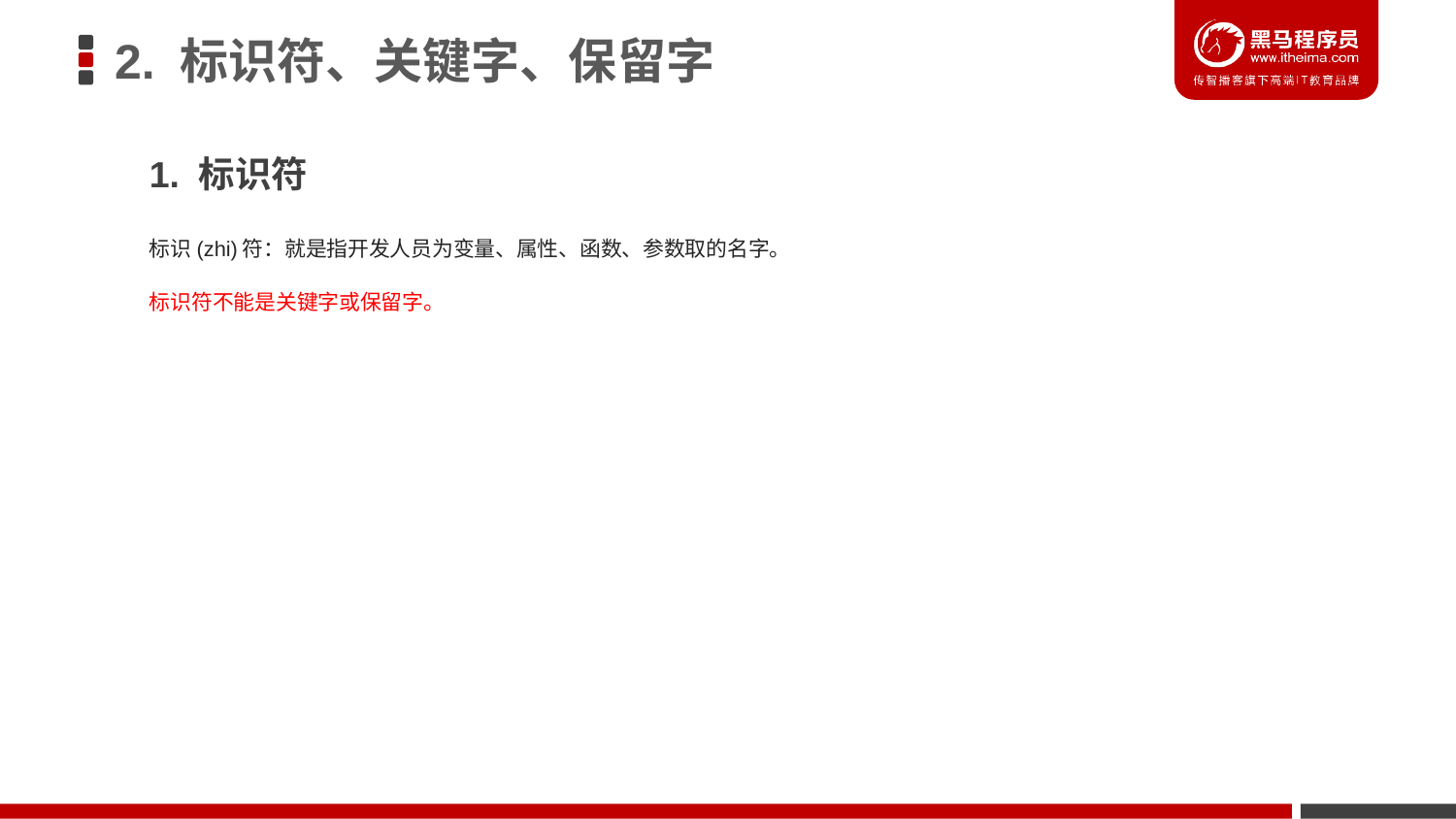

# 2. 标识符、关键字、保留字
1. 标识符
标识(zhi)符：就是指开发人员为变量、属性、函数、参数取的名字。
标识符不能是关键字或保留字。